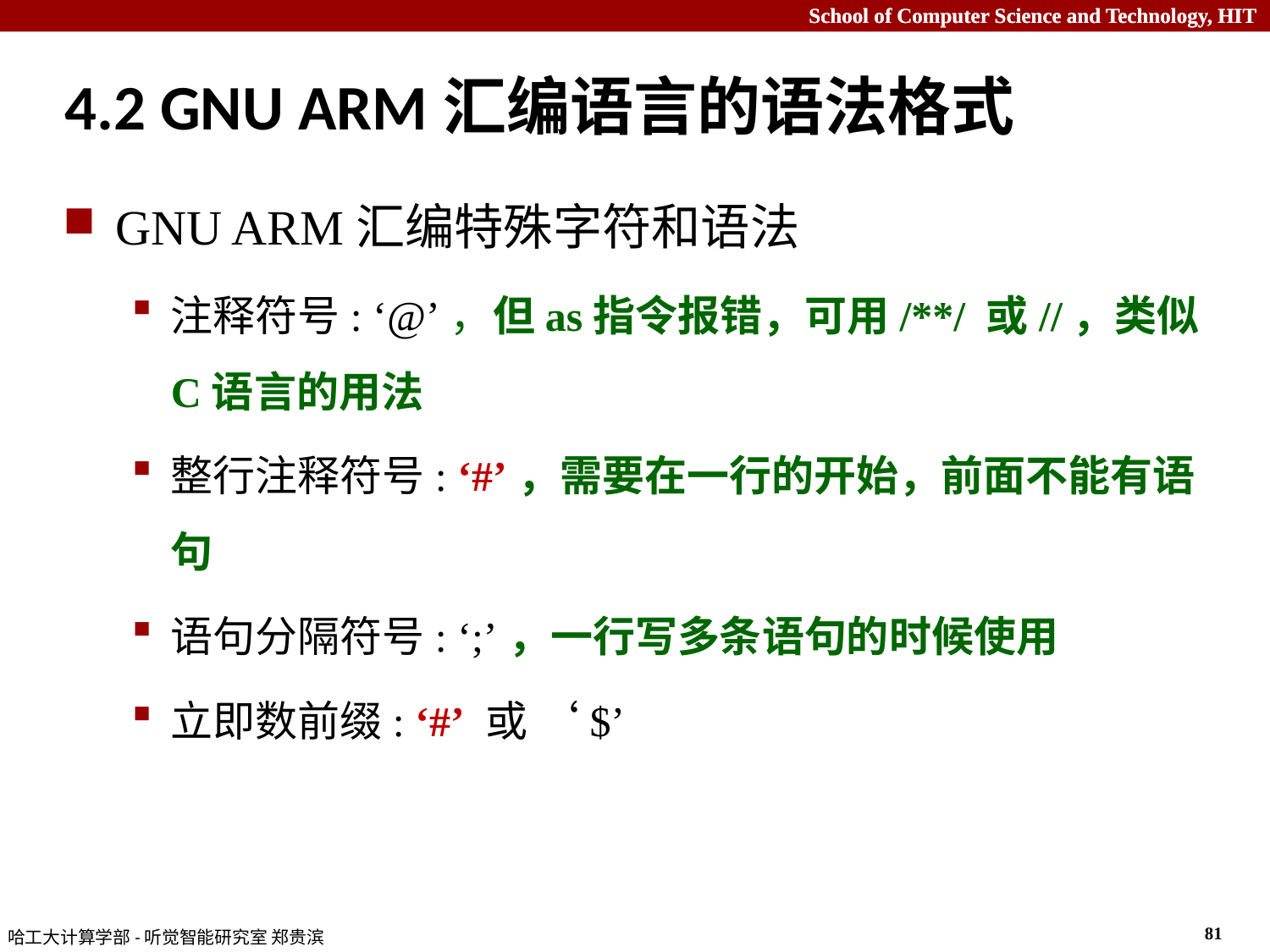

# 4.2 GNU ARM汇编语言的语法格式
GNU ARM汇编特殊字符和语法
注释符号: ‘@’，但as指令报错，可用/**/ 或//，类似C语言的用法
整行注释符号: ‘#’，需要在一行的开始，前面不能有语句
语句分隔符号: ‘;’，一行写多条语句的时候使用
立即数前缀: ‘#’ 或 ‘$’